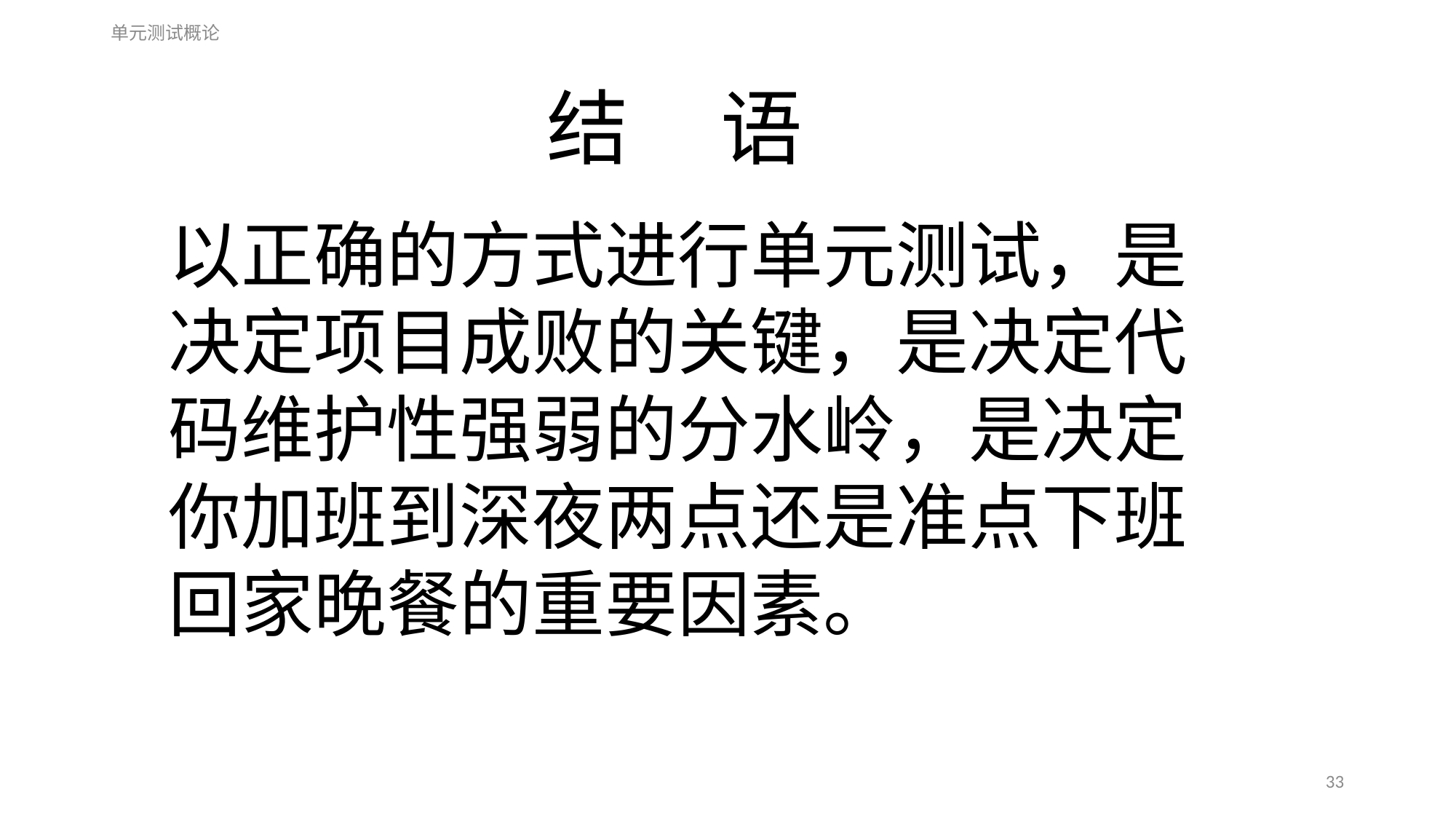

单元测试概论
结     语
以正确的方式进行单元测试，是决定项目成败的关键，是决定代码维护性强弱的分水岭，是决定你加班到深夜两点还是准点下班回家晚餐的重要因素。
33